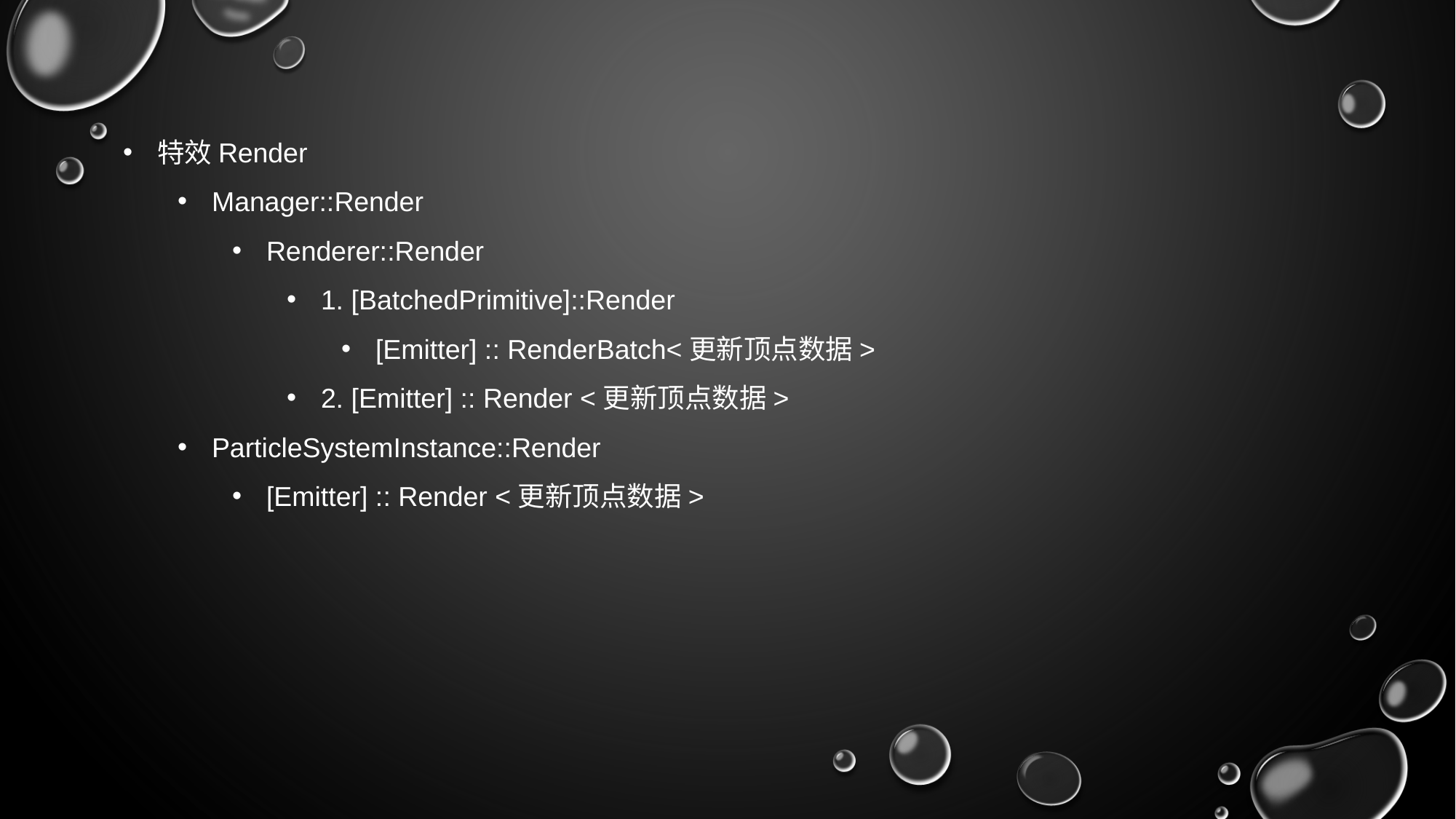

特效Render
Manager::Render
Renderer::Render
1. [BatchedPrimitive]::Render
[Emitter] :: RenderBatch<更新顶点数据>
2. [Emitter] :: Render <更新顶点数据>
ParticleSystemInstance::Render
[Emitter] :: Render <更新顶点数据>